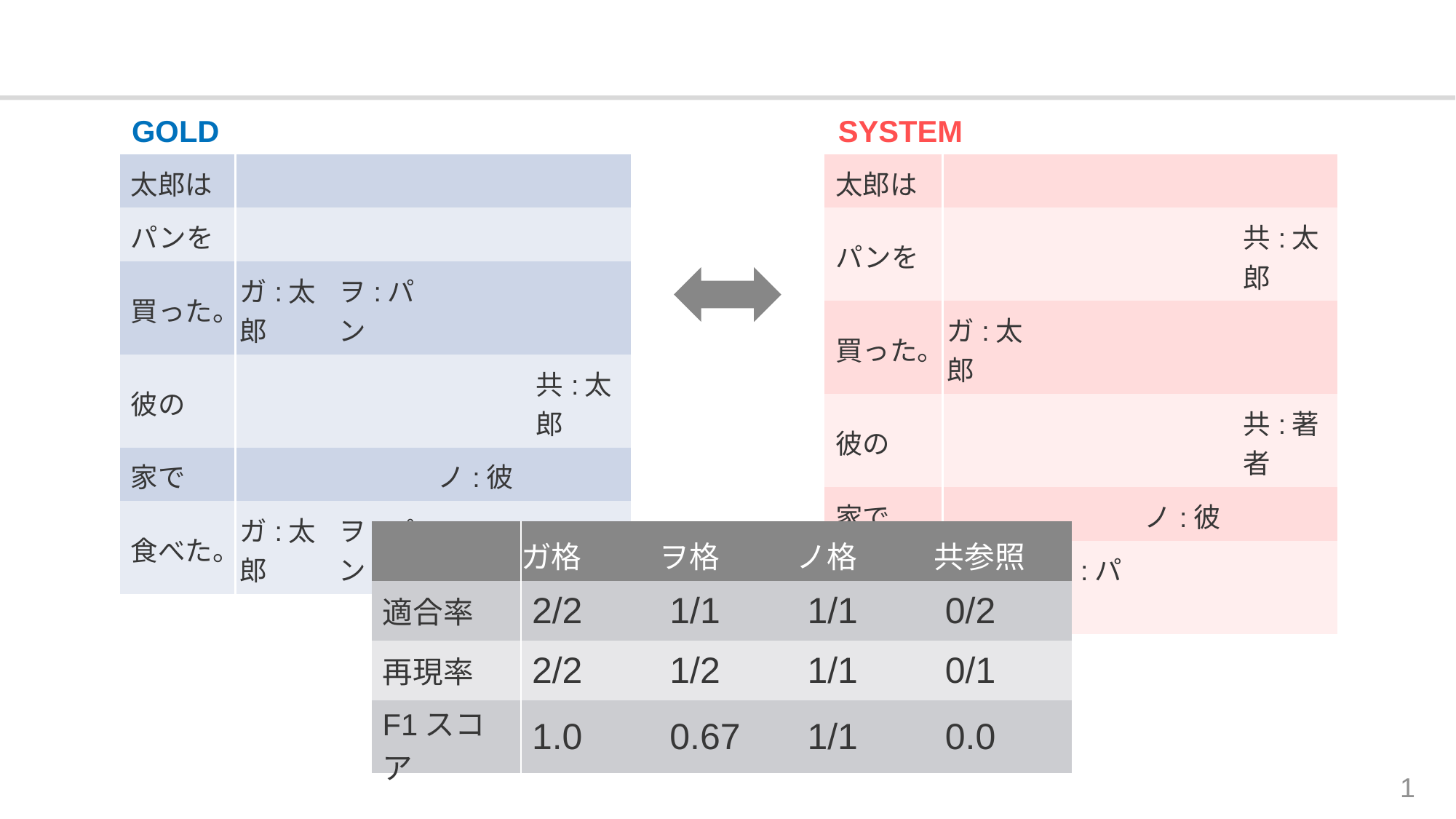

GOLD
SYSTEM
| 太郎は |  |  |  |  |
| --- | --- | --- | --- | --- |
| パンを |  |  |  |  |
| 買った。 | ガ:太郎 | ヲ:パン |  |  |
| 彼の |  |  |  | 共:太郎 |
| 家で |  |  | ノ:彼 |  |
| 食べた。 | ガ:太郎 | ヲ:パン |  |  |
| 太郎は |  |  |  |  |
| --- | --- | --- | --- | --- |
| パンを |  |  |  | 共:太郎 |
| 買った。 | ガ:太郎 |  |  |  |
| 彼の |  |  |  | 共:著者 |
| 家で |  |  | ノ:彼 |  |
| 食べた。 | ガ:彼 | ヲ:パン |  |  |

|  | ガ格 | ヲ格 | ノ格 | 共参照 |
| --- | --- | --- | --- | --- |
| 適合率 | 2/2 | 1/1 | 1/1 | 0/2 |
| 再現率 | 2/2 | 1/2 | 1/1 | 0/1 |
| F1スコア | 1.0 | 0.67 | 1/1 | 0.0 |
1